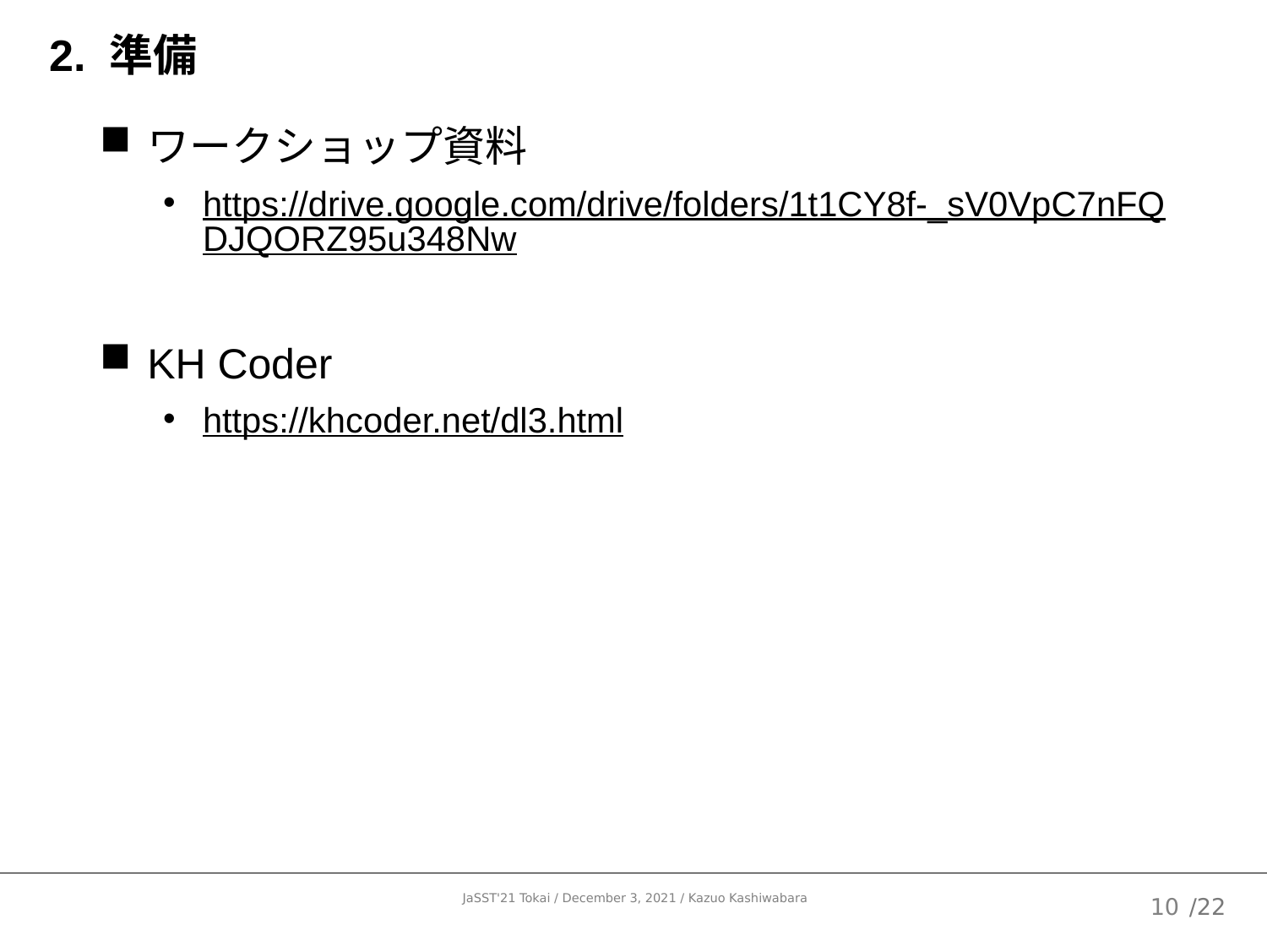

# 2. 準備
ワークショップ資料
https://drive.google.com/drive/folders/1t1CY8f-_sV0VpC7nFQDJQORZ95u348Nw

KH Coder
https://khcoder.net/dl3.html

10